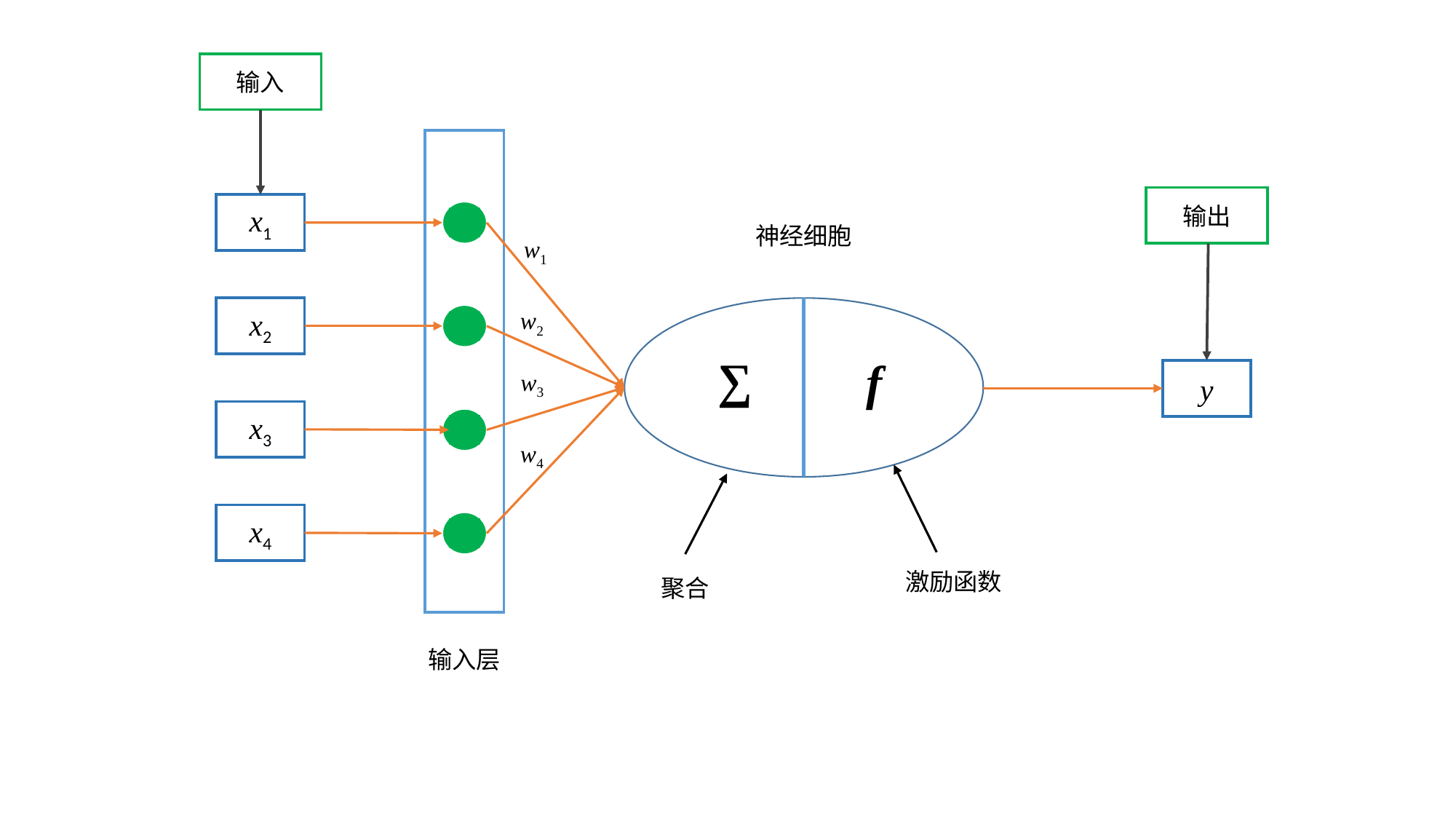

输入

输出
x1

神经细胞
w1
x2

w2

∑
f
y
w3
x3

w4
x4

激励函数
聚合
输入层